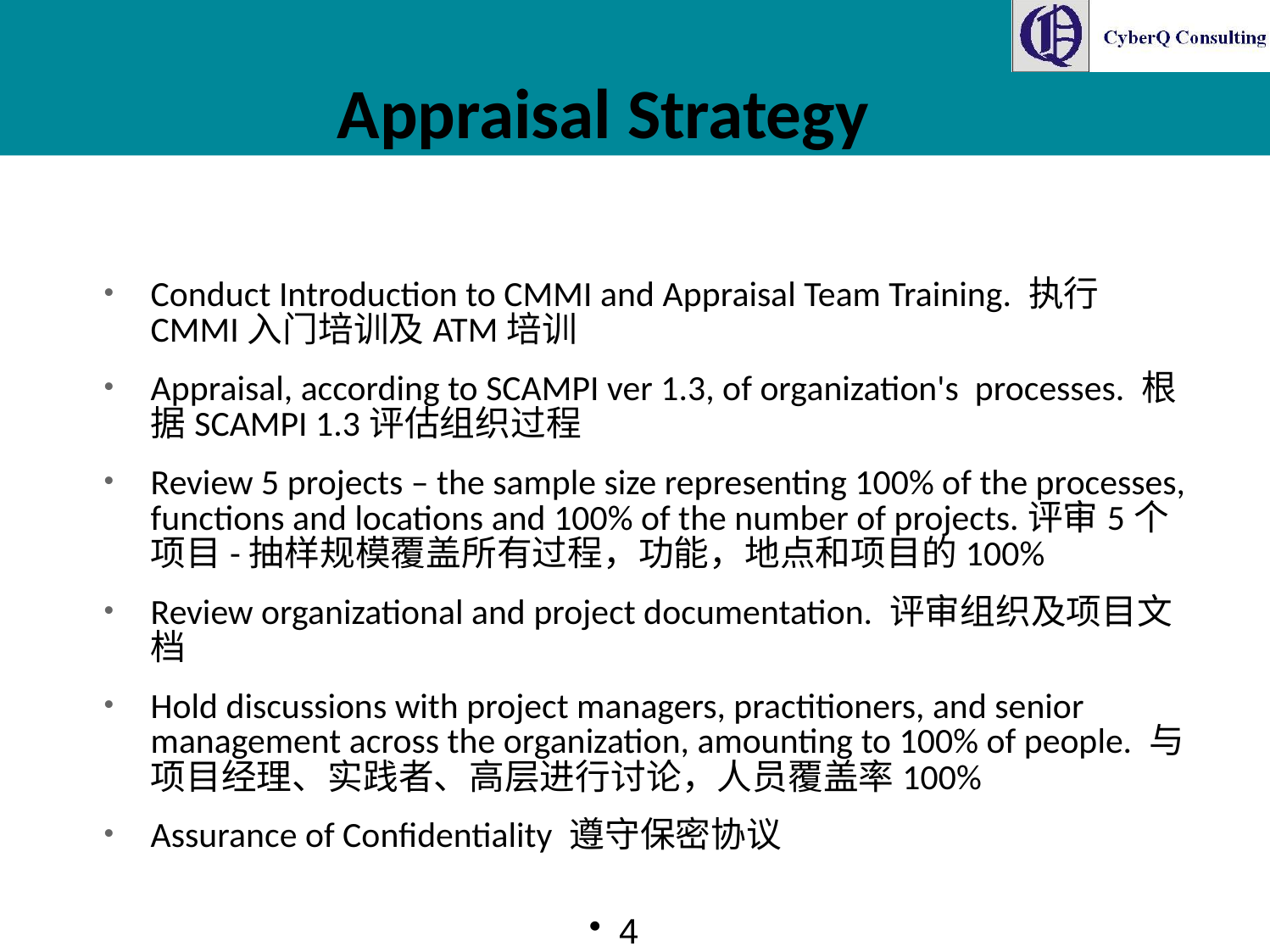

# Appraisal Strategy
Conduct Introduction to CMMI and Appraisal Team Training. 执行CMMI入门培训及ATM培训
Appraisal, according to SCAMPI ver 1.3, of organization's  processes. 根据SCAMPI 1.3评估组织过程
Review 5 projects – the sample size representing 100% of the processes, functions and locations and 100% of the number of projects.评审5个项目-抽样规模覆盖所有过程，功能，地点和项目的100%
Review organizational and project documentation. 评审组织及项目文档
Hold discussions with project managers, practitioners, and senior management across the organization, amounting to 100% of people. 与项目经理、实践者、高层进行讨论，人员覆盖率100%
Assurance of Confidentiality 遵守保密协议
4